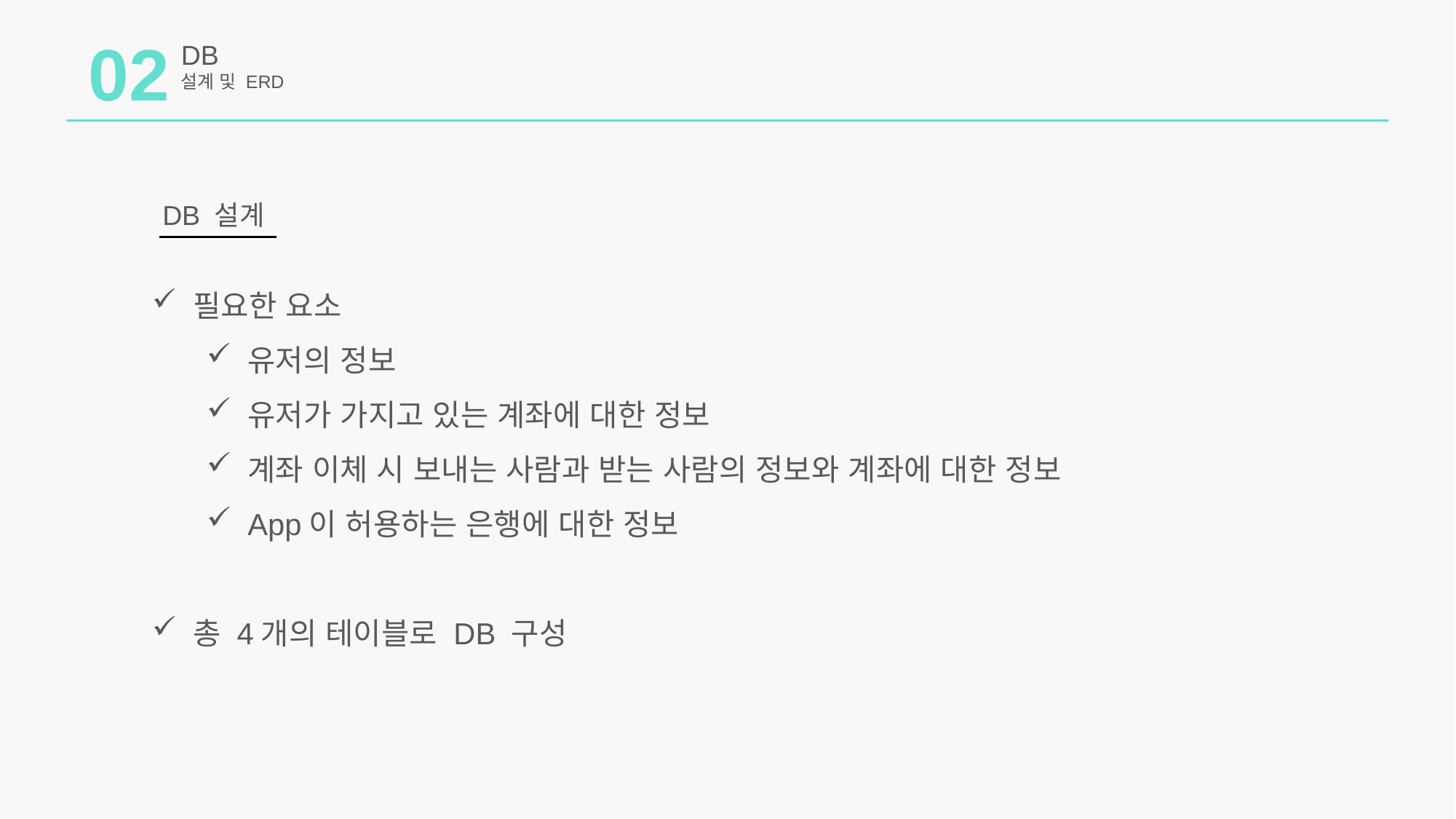

02
DB
설계 및 ERD

DB 설계
필요한 요소
유저의 정보
유저가 가지고 있는 계좌에 대한 정보
계좌 이체 시 보내는 사람과 받는 사람의 정보와 계좌에 대한 정보
App이 허용하는 은행에 대한 정보

총 4개의 테이블로 DB 구성